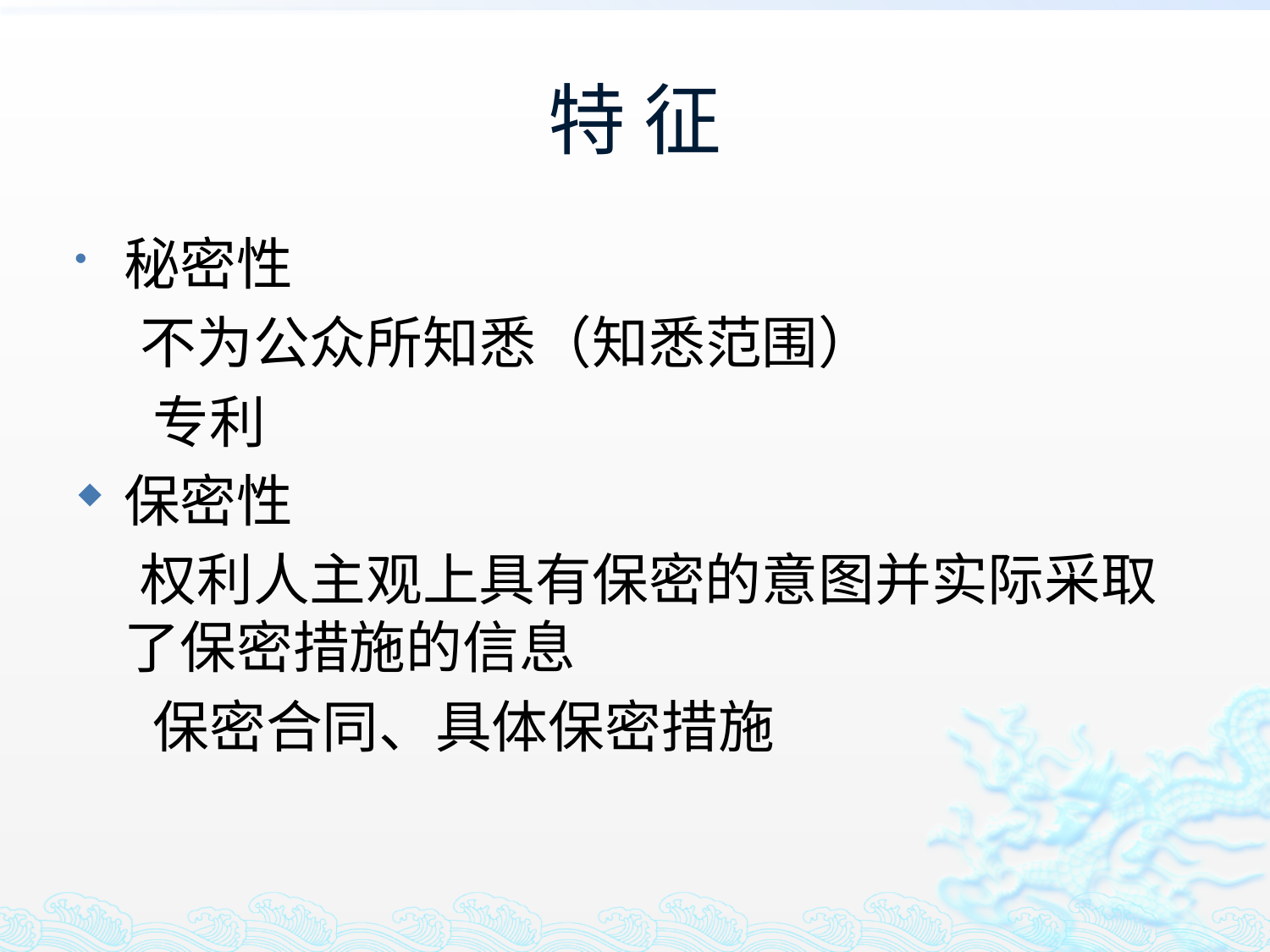

# 特 征
秘密性
    不为公众所知悉（知悉范围）
     专利
保密性
    权利人主观上具有保密的意图并实际采取了保密措施的信息
     保密合同、具体保密措施